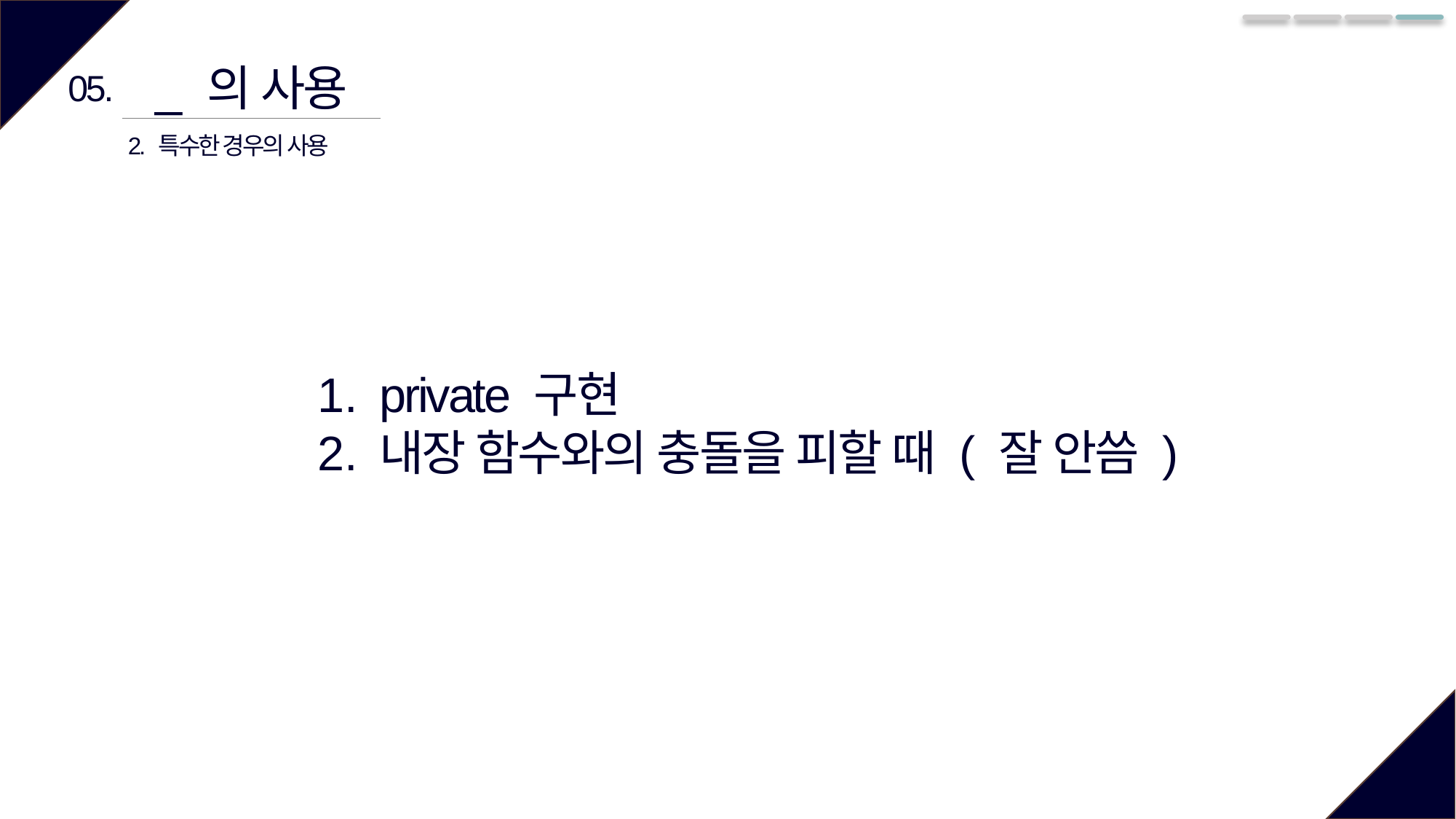

_ 의 사용
05.
2. 특수한 경우의 사용
private 구현
내장 함수와의 충돌을 피할 때 ( 잘 안씀 )